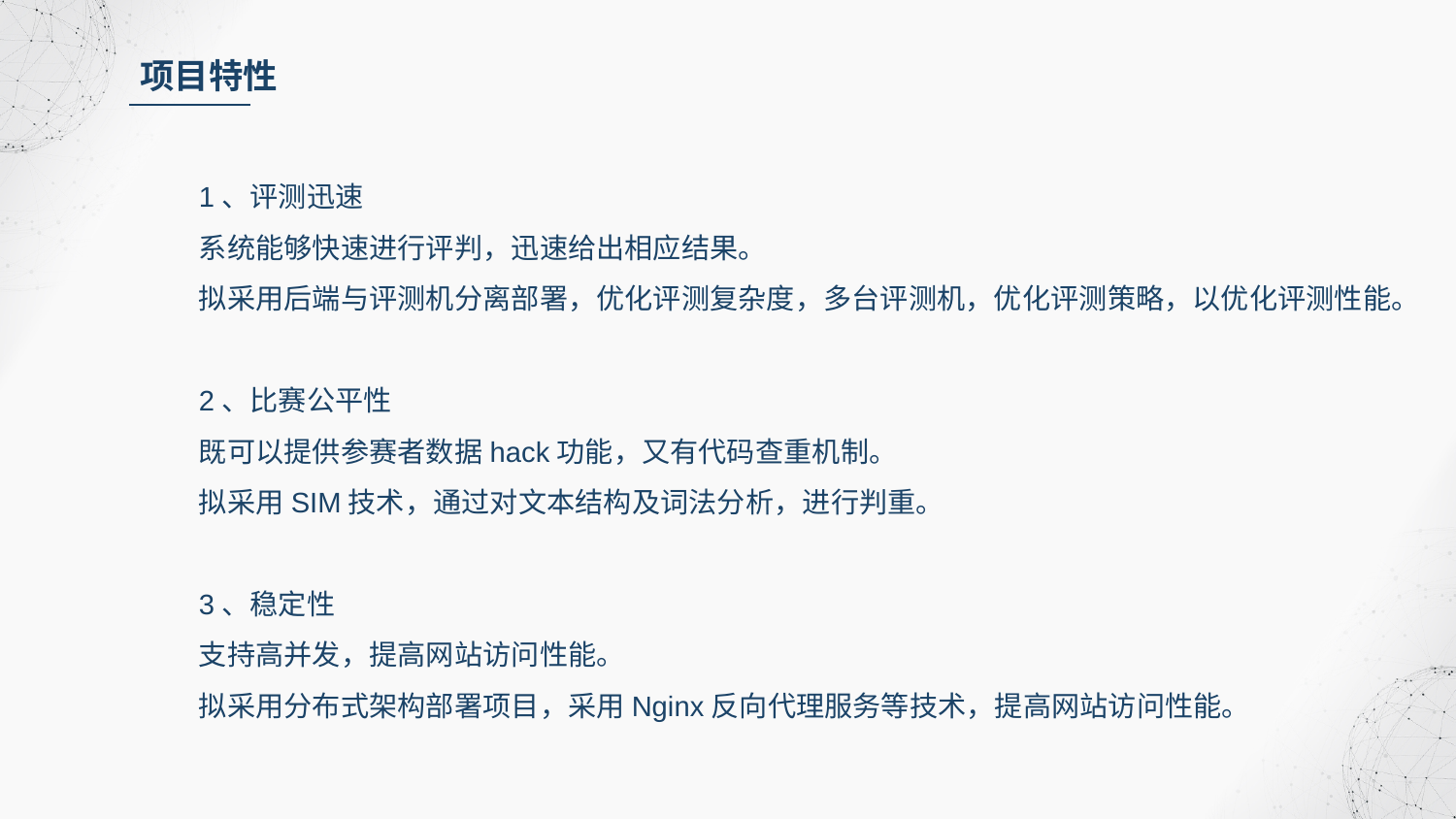

项目特性
1、评测迅速
系统能够快速进行评判，迅速给出相应结果。
拟采用后端与评测机分离部署，优化评测复杂度，多台评测机，优化评测策略，以优化评测性能。

2、比赛公平性
既可以提供参赛者数据hack功能，又有代码查重机制。
拟采用SIM技术，通过对文本结构及词法分析，进行判重。

3、稳定性
支持高并发，提高网站访问性能。
拟采用分布式架构部署项目，采用Nginx反向代理服务等技术，提高网站访问性能。